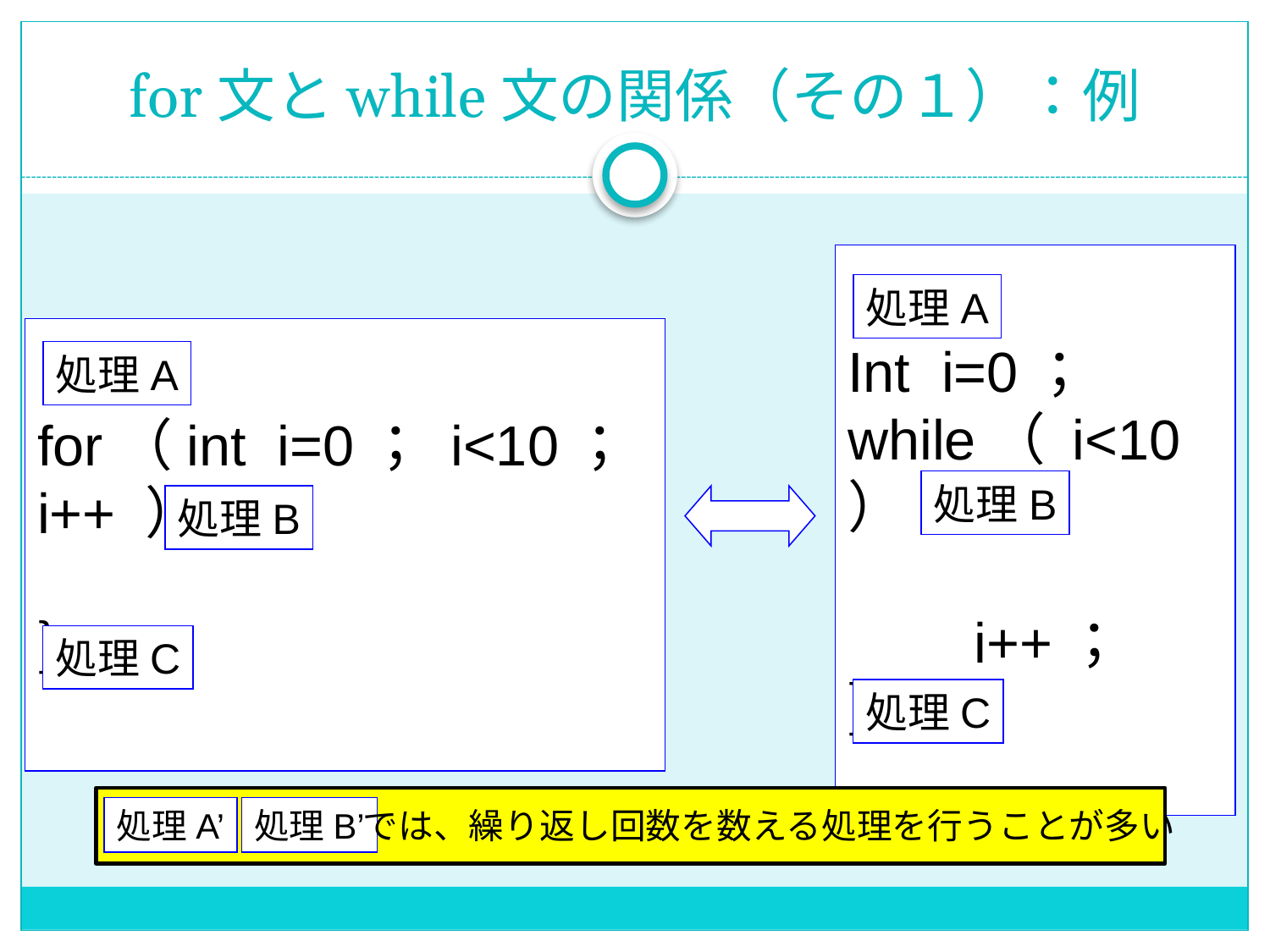

# for文とwhile文の関係（その１）：例

Int  i=0；
while（ i<10 ）｛
　　i++；
｝

処理A

for（int  i=0； i<10； i++ ）｛
｝

処理A
処理B
処理B

処理C
処理C

では、繰り返し回数を数える処理を行うことが多い
処理A’
処理B’